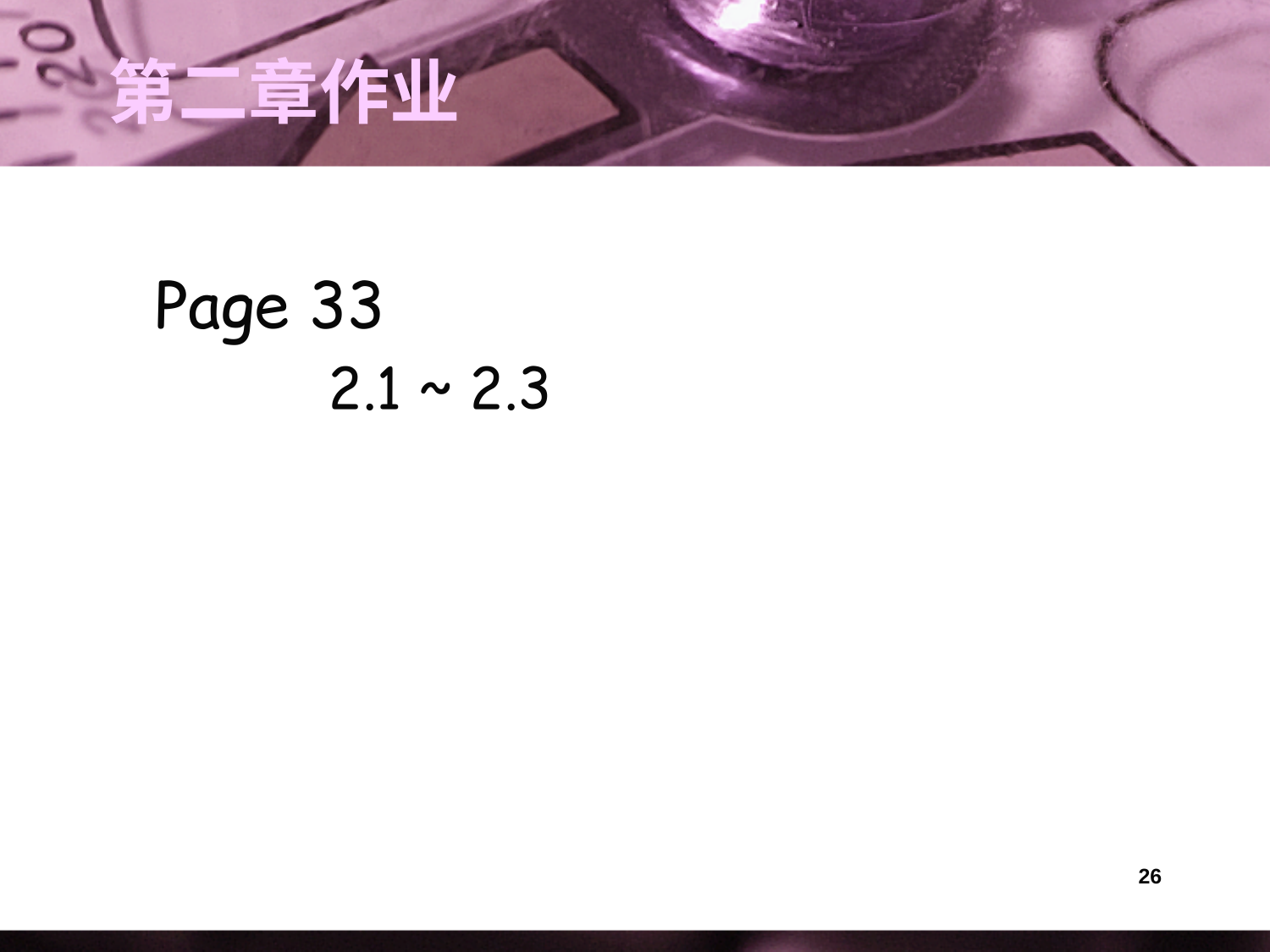

# 第二章作业
Page 33
             2.1 ~ 2.3
26